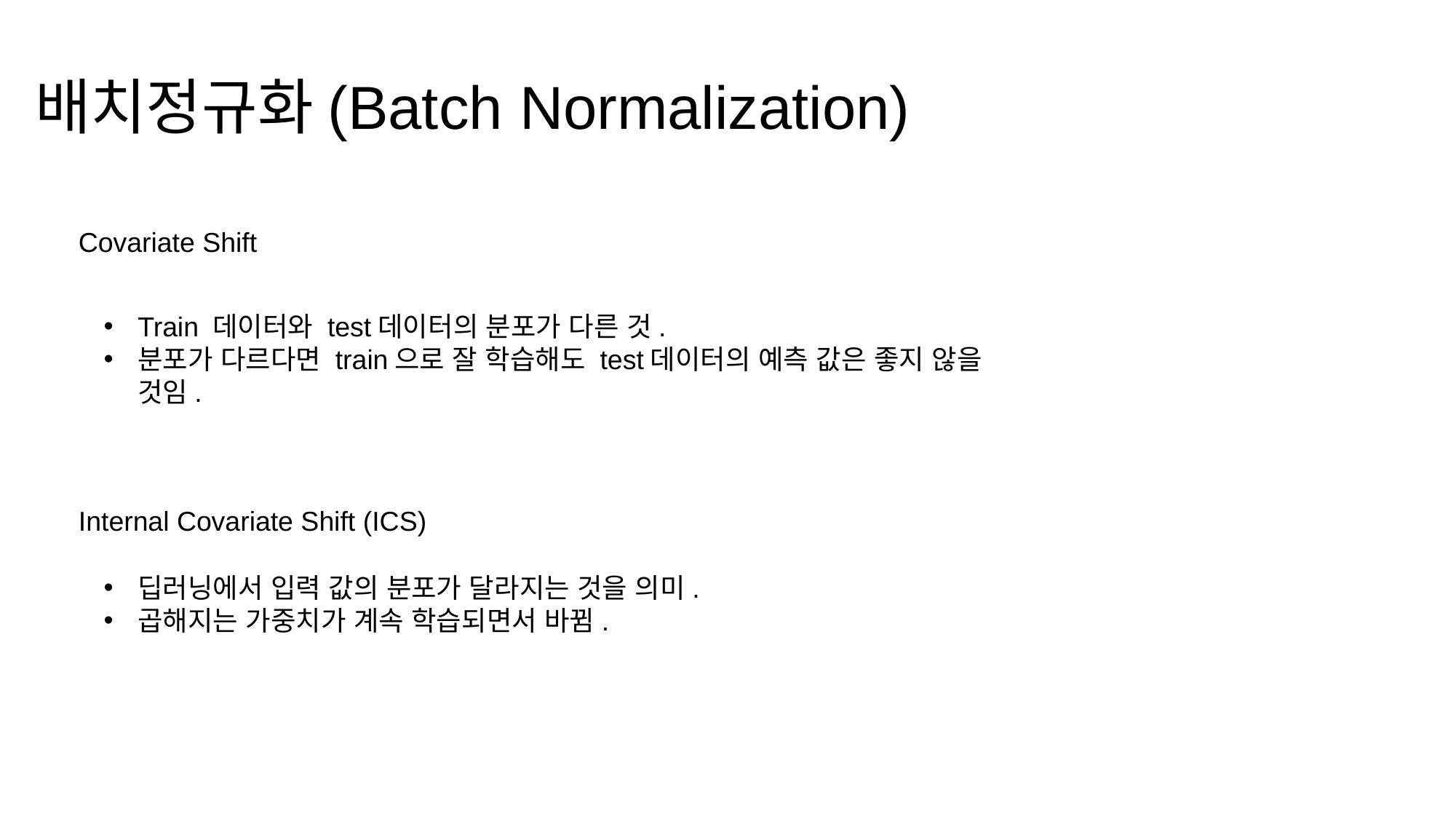

배치정규화(Batch Normalization)
Covariate Shift
Train 데이터와 test데이터의 분포가 다른 것.
분포가 다르다면 train으로 잘 학습해도 test데이터의 예측 값은 좋지 않을 것임.
Internal Covariate Shift (ICS)
딥러닝에서 입력 값의 분포가 달라지는 것을 의미.
곱해지는 가중치가 계속 학습되면서 바뀜.